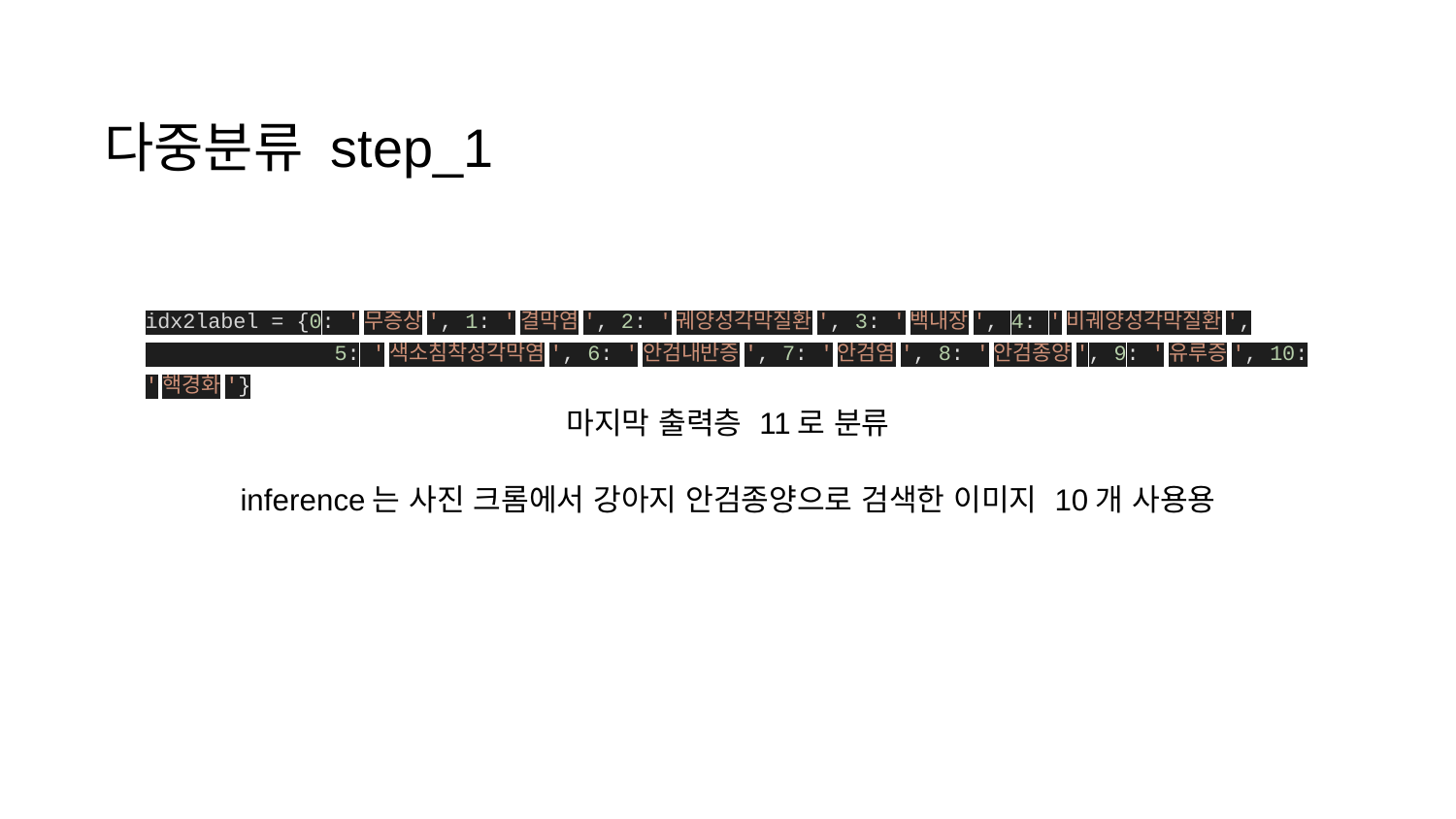

# 다중분류 step_1

idx2label = {0: '무증상', 1: '결막염', 2: '궤양성각막질환', 3: '백내장', 4: '비궤양성각막질환',
               5: '색소침착성각막염', 6: '안검내반증', 7: '안검염', 8: '안검종양', 9: '유루증', 10: '핵경화'}
마지막 출력층 11로 분류

inference는 사진 크롬에서 강아지 안검종양으로 검색한 이미지 10개 사용용